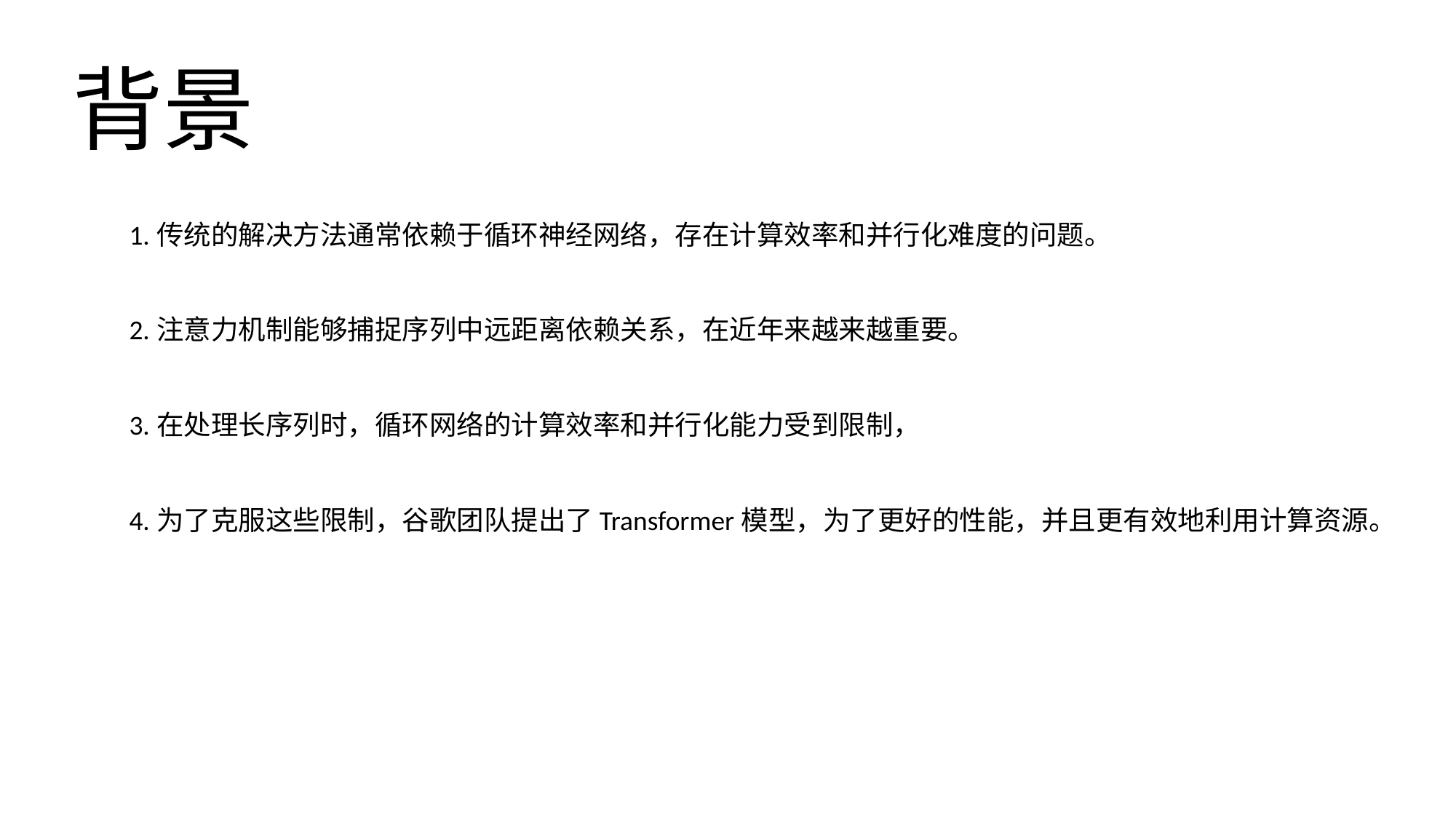

背景
1.传统的解决方法通常依赖于循环神经网络，存在计算效率和并行化难度的问题。
2.注意力机制能够捕捉序列中远距离依赖关系，在近年来越来越重要。
3.在处理长序列时，循环网络的计算效率和并行化能力受到限制，
4.为了克服这些限制，谷歌团队提出了Transformer模型，为了更好的性能，并且更有效地利用计算资源。